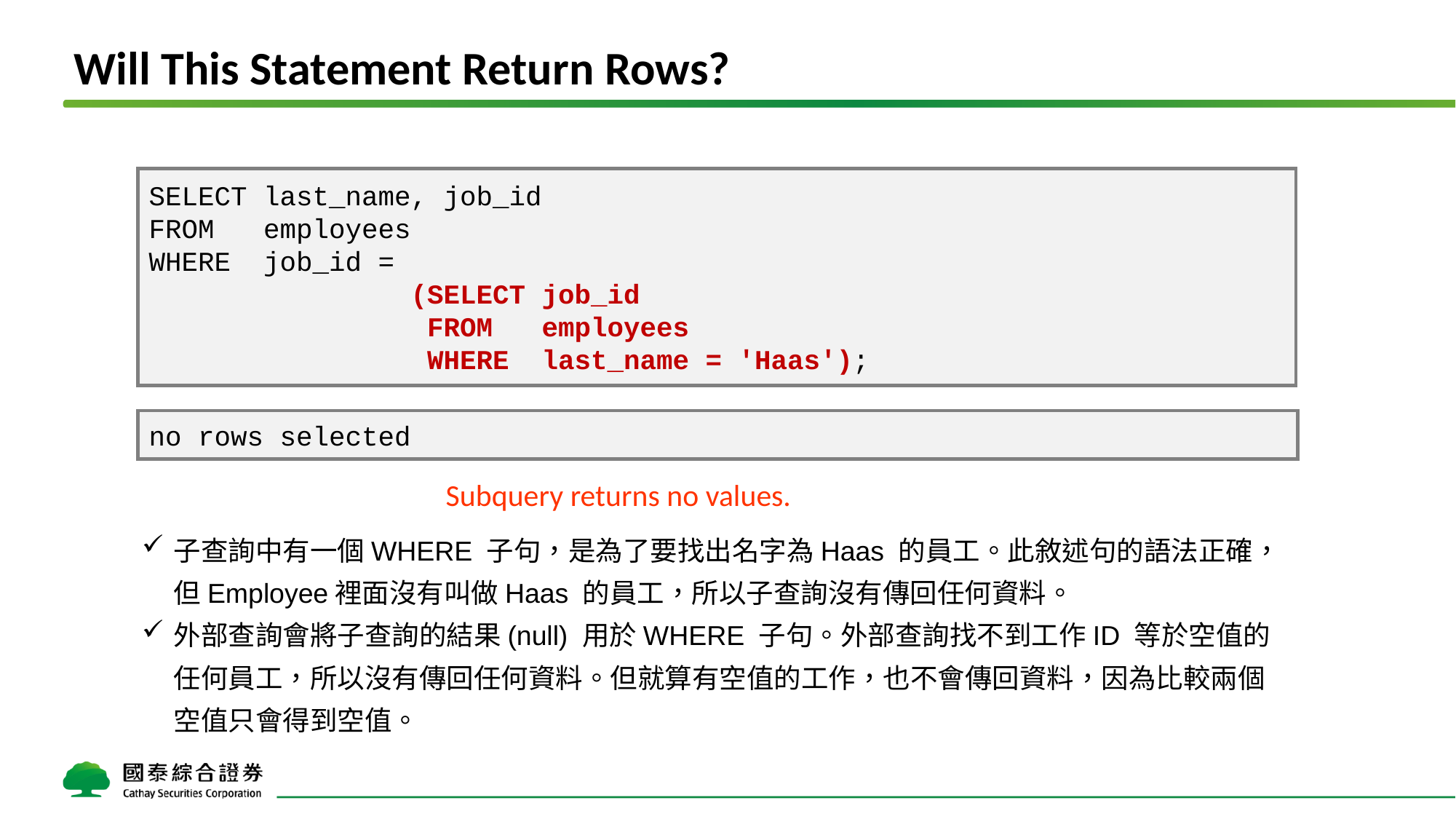

# Will This Statement Return Rows?
SELECT last_name, job_id
FROM   employees
WHERE  job_id =
                (SELECT job_id
                 FROM   employees
                 WHERE  last_name = 'Haas');
no rows selected
Subquery returns no values.
子查詢中有一個WHERE 子句，是為了要找出名字為Haas 的員工。此敘述句的語法正確，但Employee裡面沒有叫做Haas 的員工，所以子查詢沒有傳回任何資料。
外部查詢會將子查詢的結果(null) 用於WHERE 子句。外部查詢找不到工作ID 等於空值的任何員工，所以沒有傳回任何資料。但就算有空值的工作，也不會傳回資料，因為比較兩個空值只會得到空值。